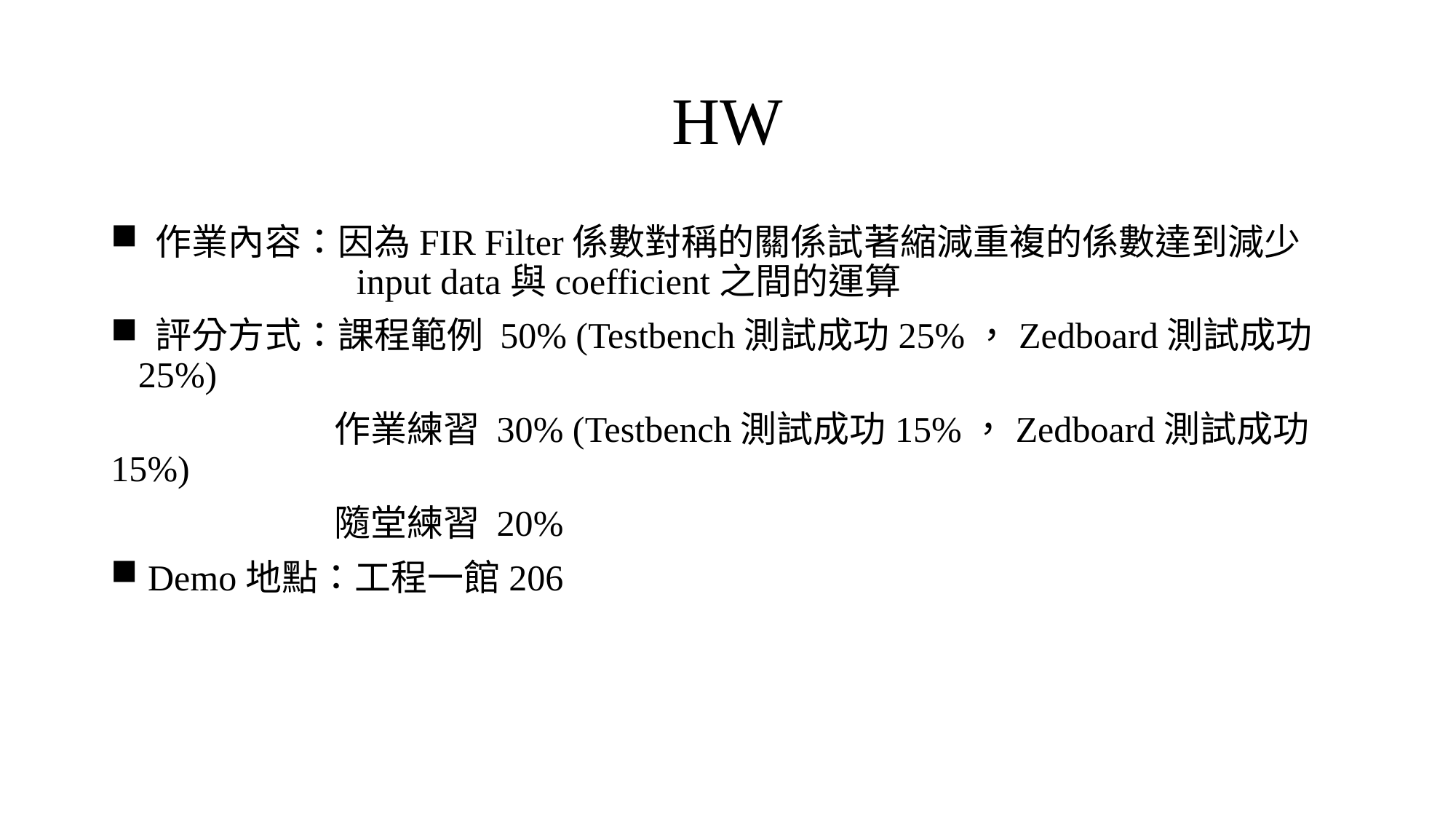

# HW
 作業內容：因為FIR Filter係數對稱的關係試著縮減重複的係數達到減少			input data與coefficient之間的運算
 評分方式：課程範例 50% (Testbench測試成功25%，Zedboard測試成功25%)
 　　　　　   作業練習 30% (Testbench測試成功15%，Zedboard測試成功15%)
 　　　　　   隨堂練習 20%
 Demo地點：工程一館206